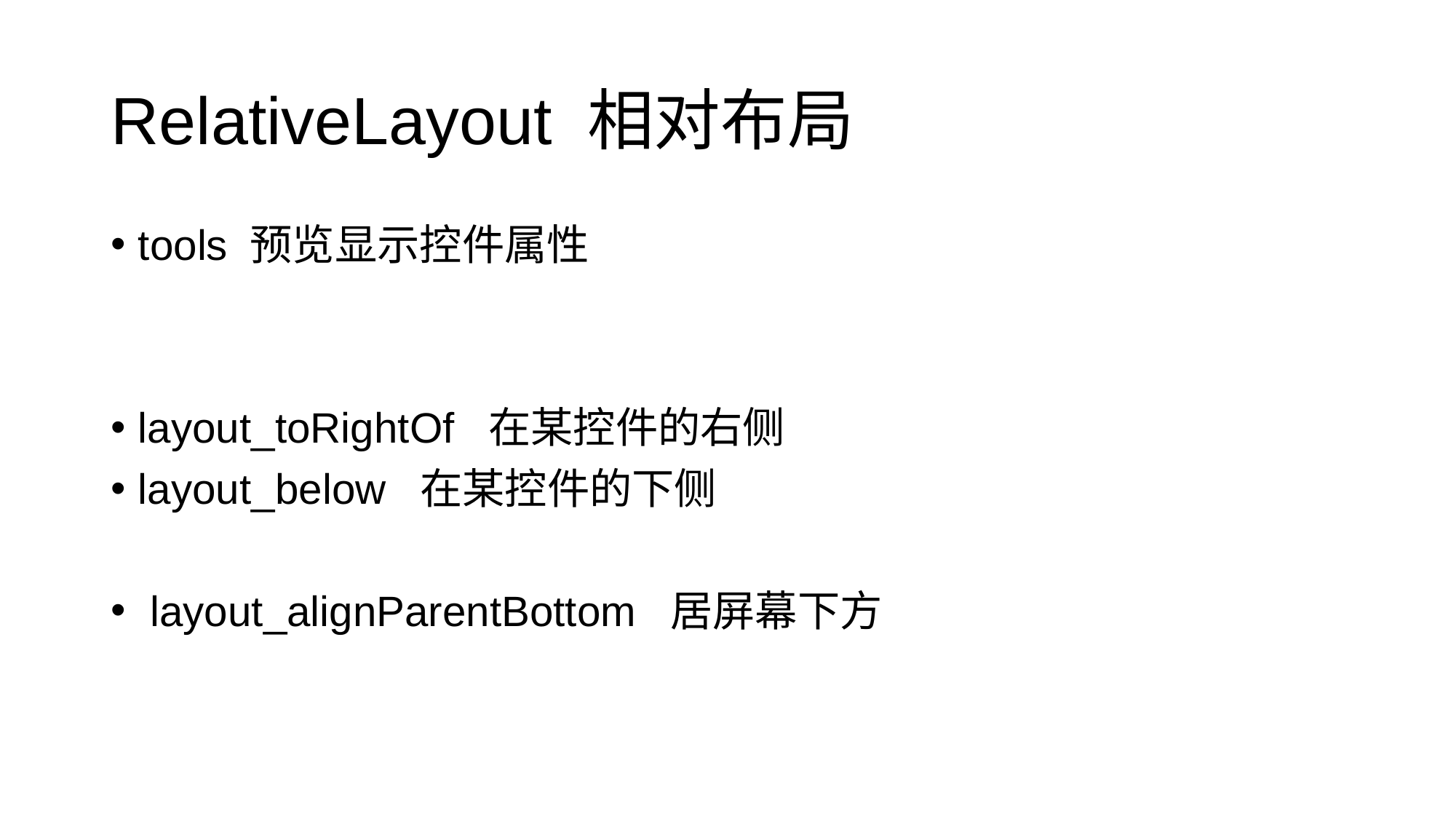

# RelativeLayout 相对布局
tools 预览显示控件属性

layout_toRightOf  在某控件的右侧
layout_below  在某控件的下侧

 layout_alignParentBottom  居屏幕下方